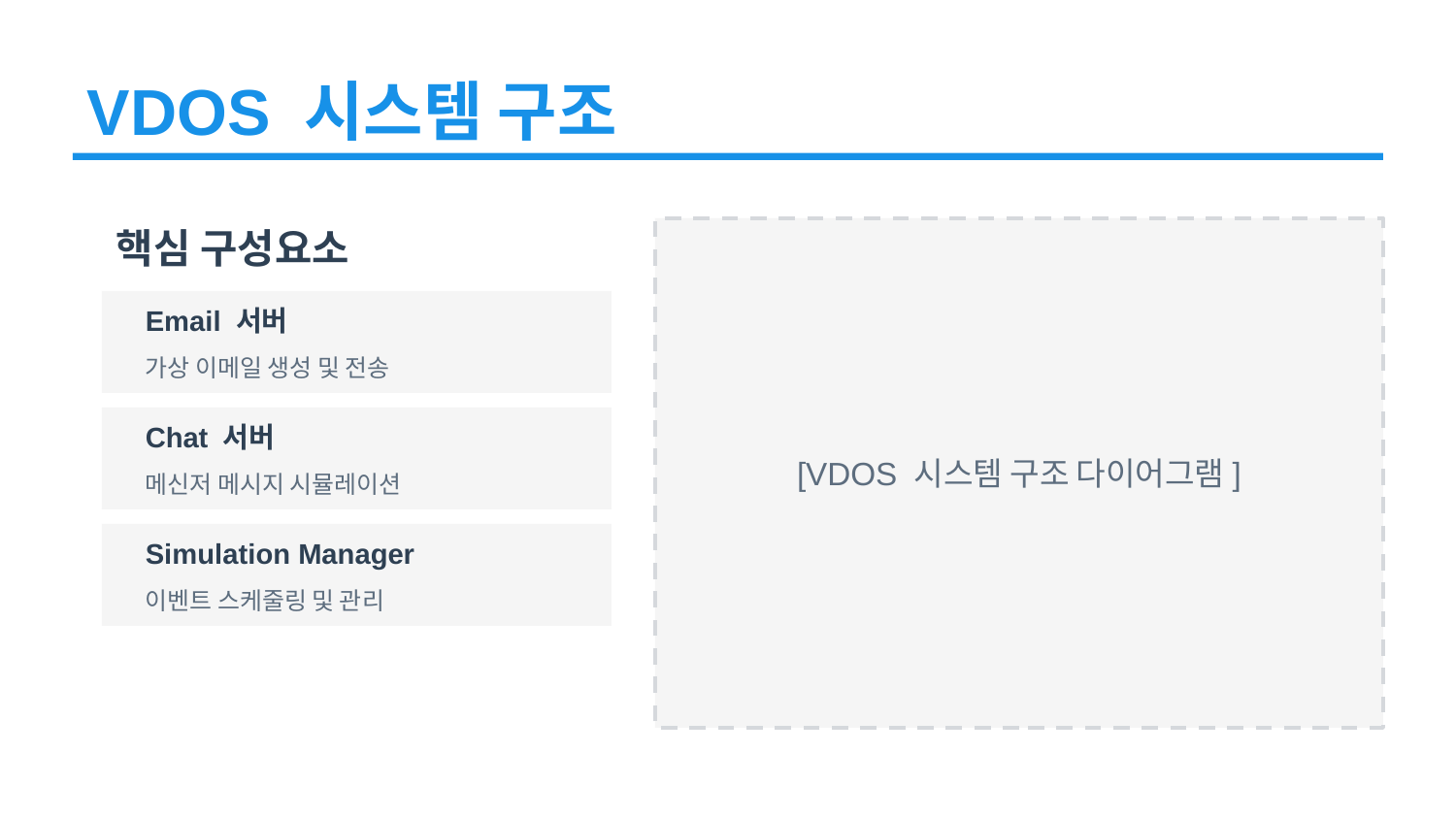

VDOS 시스템 구조

핵심 구성요소

Email 서버
가상 이메일 생성 및 전송

Chat 서버
[VDOS 시스템 구조 다이어그램]
메신저 메시지 시뮬레이션

Simulation Manager
이벤트 스케줄링 및 관리